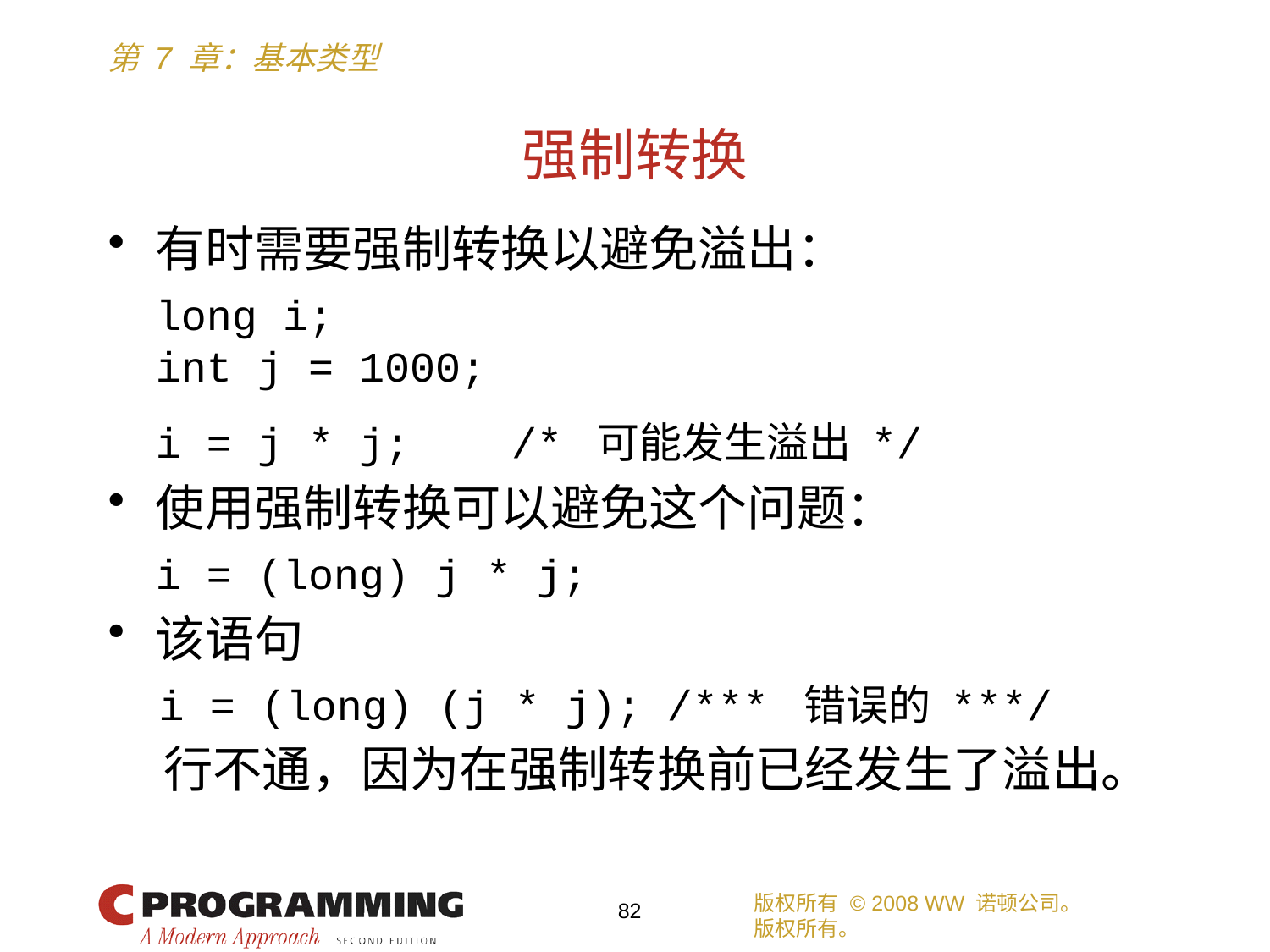

# 强制转换
有时需要强制转换以避免溢出：
	long i;
	int j = 1000;

	i = j * j;    /* 可能发生溢出 */
使用强制转换可以避免这个问题：
	i = (long) j * j;
该语句
  i = (long) (j * j); /*** 错误的 ***/
    行不通，因为在强制转换前已经发生了溢出。
版权所有 © 2008 WW 诺顿公司。
版权所有。
82